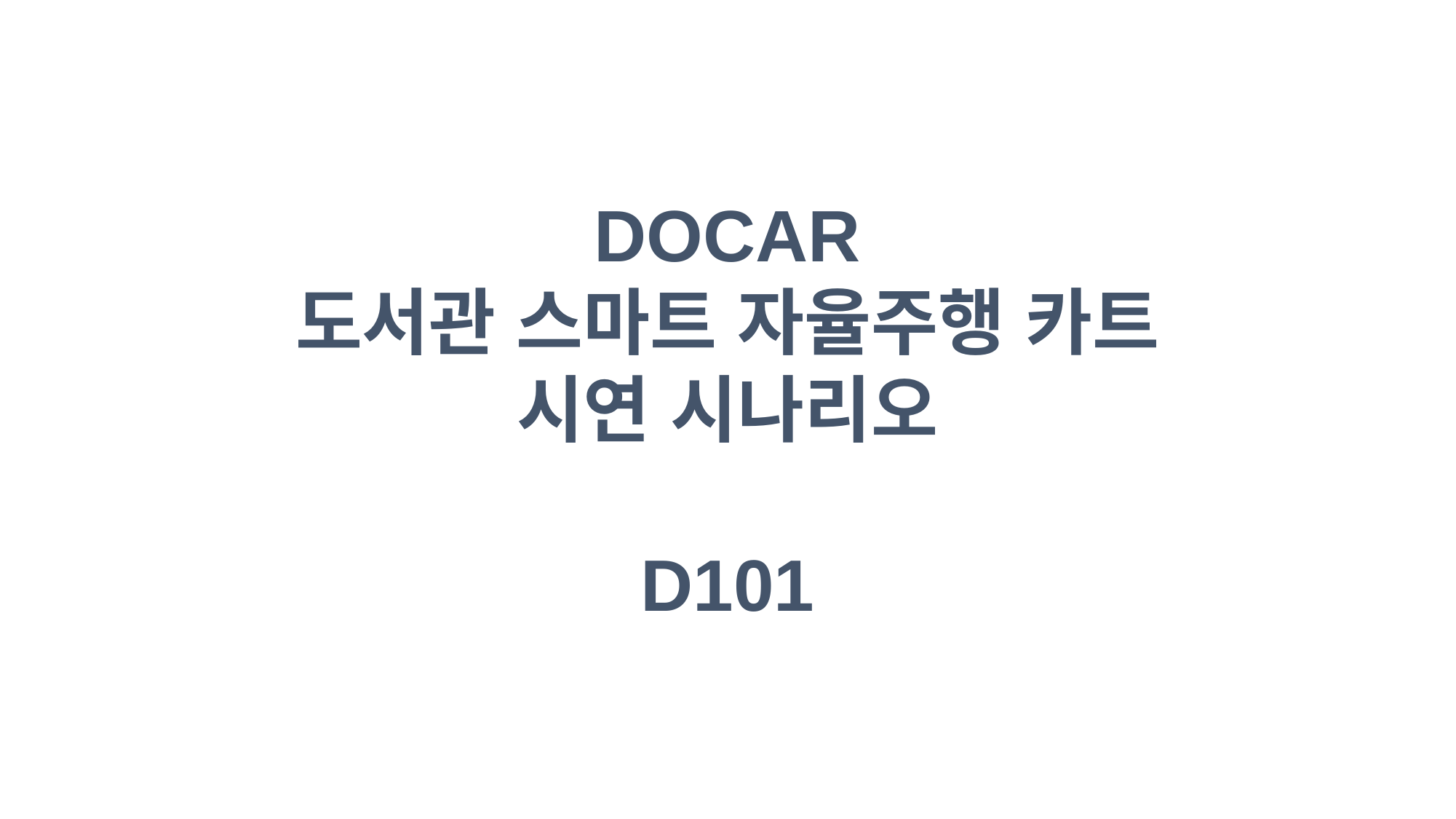

DOCAR
도서관 스마트 자율주행 카트
시연 시나리오

D101